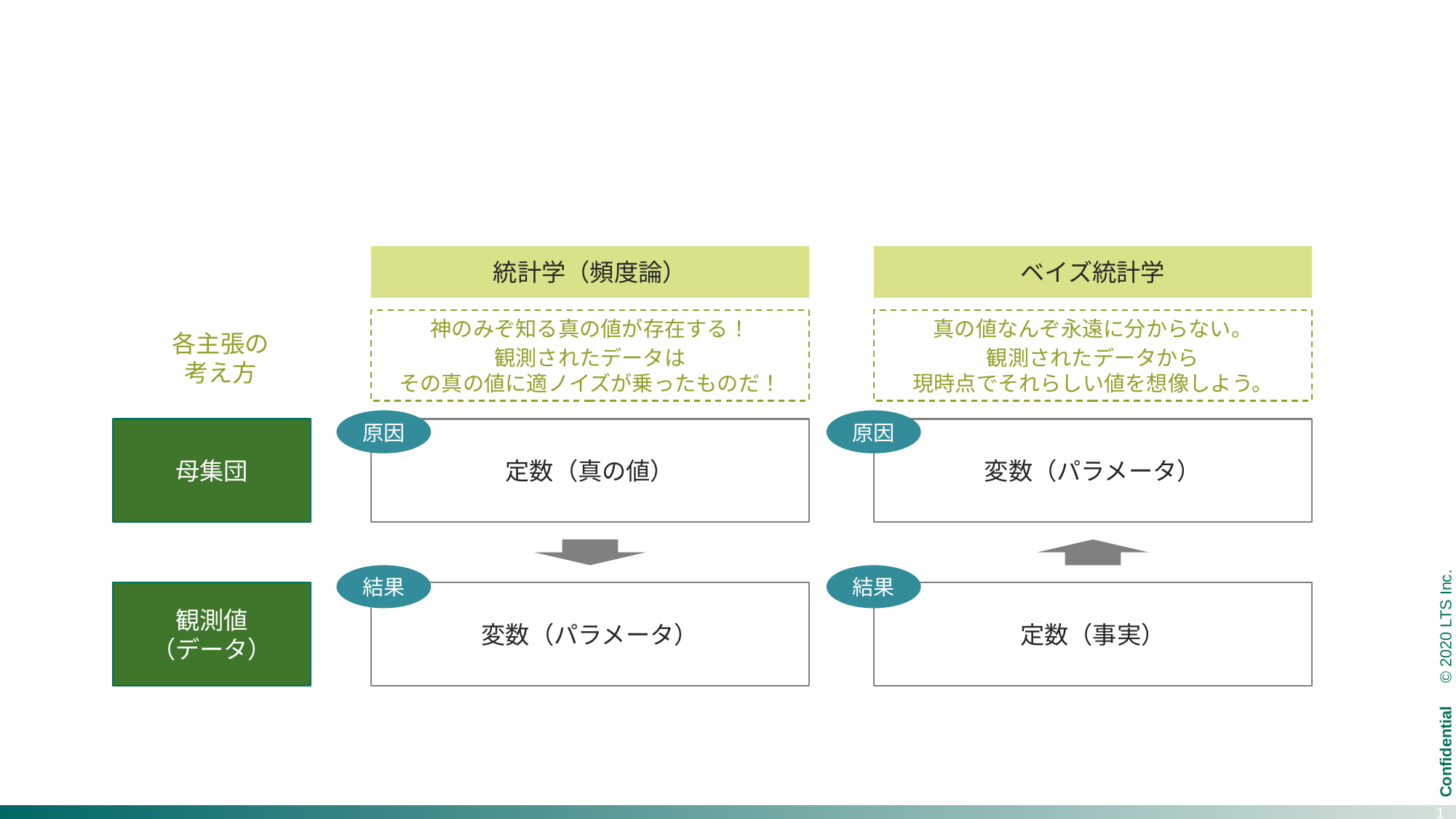

#

統計学（頻度論）
ベイズ統計学
神のみぞ知る真の値が存在する！
観測されたデータは
その真の値に適ノイズが乗ったものだ！
真の値なんぞ永遠に分からない。
観測されたデータから
現時点でそれらしい値を想像しよう。
各主張の
考え方
原因
原因
母集団
定数（真の値）
変数（パラメータ）

結果
結果
観測値
（データ）
変数（パラメータ）
定数（事実）